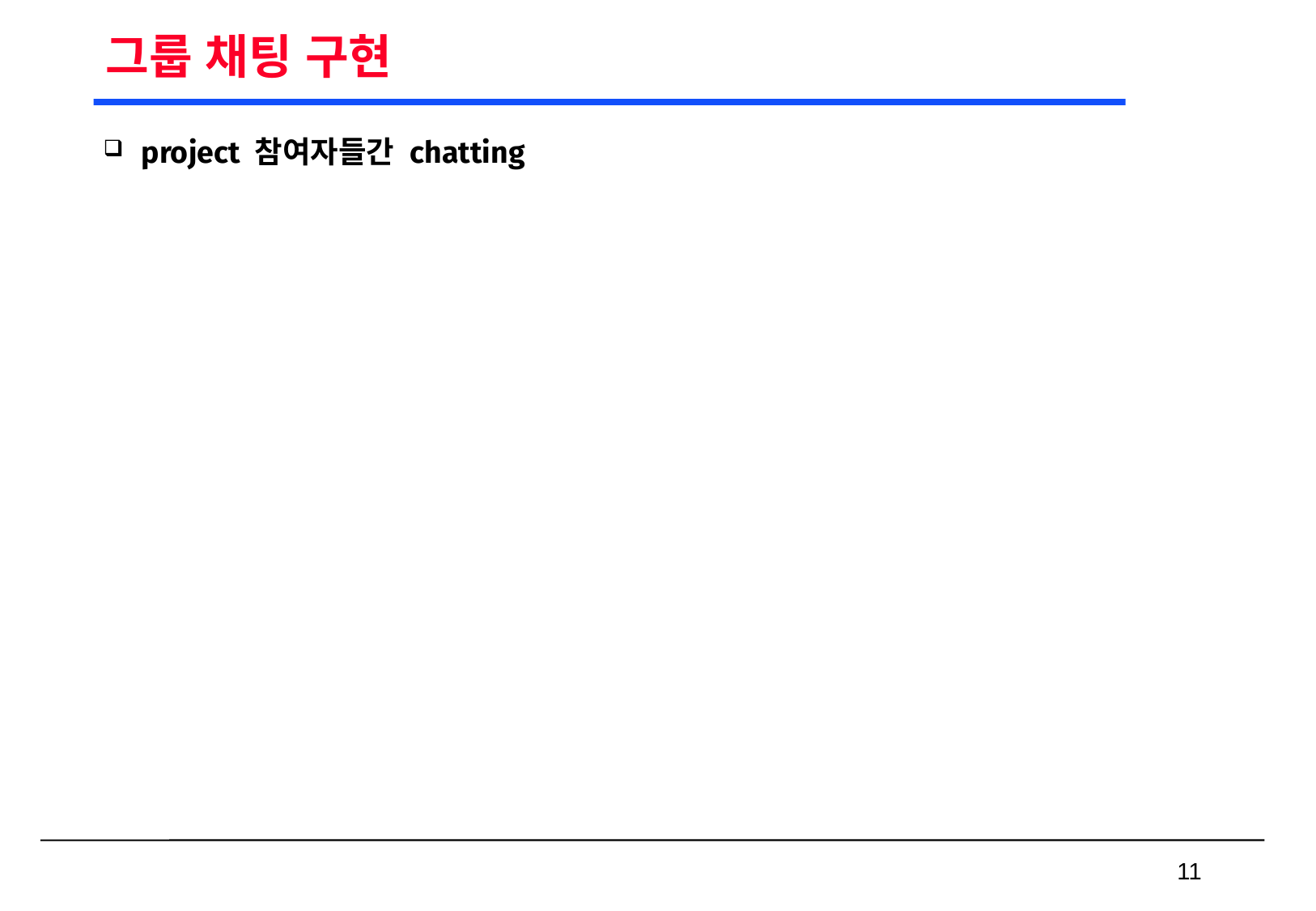

# 그룹 채팅 구현
project 참여자들간 chatting
 11